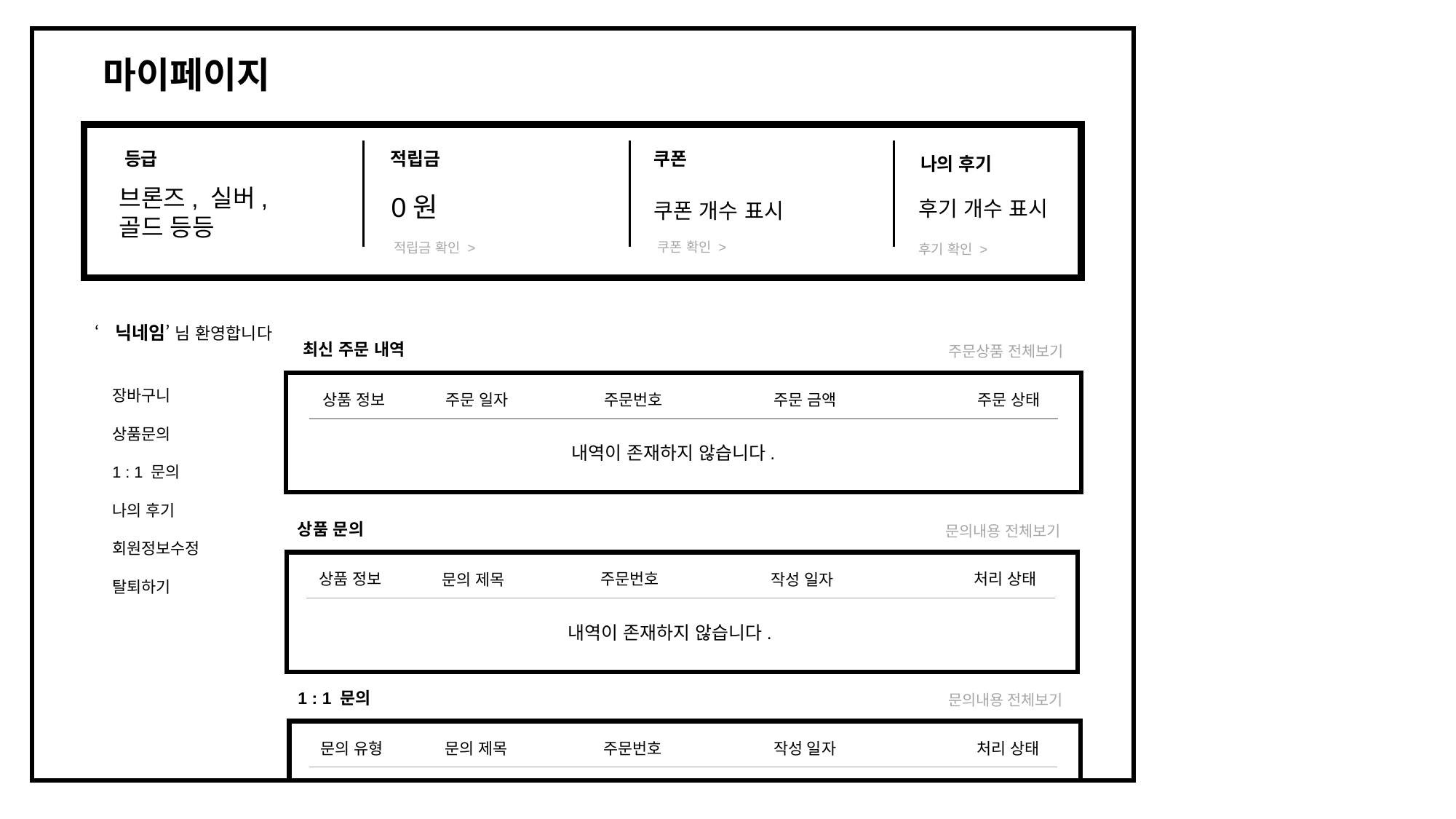

마이페이지

등급
적립금
쿠폰
나의 후기
브론즈, 실버,골드 등등
0원
후기 개수 표시
쿠폰 개수 표시
쿠폰 확인 >
적립금 확인 >
후기 확인 >
‘닉네임’ 님 환영합니다
최신 주문 내역
주문상품 전체보기

장바구니

상품문의

1 : 1 문의

나의 후기

회원정보수정

탈퇴하기
상품 정보
주문번호
주문 상태
주문 금액
주문 일자
내역이 존재하지 않습니다.
상품 문의
문의내용 전체보기

상품 정보
주문번호
처리 상태
작성 일자
문의 제목
내역이 존재하지 않습니다.
1 : 1 문의
문의내용 전체보기

문의 유형
주문번호
처리 상태
작성 일자
문의 제목